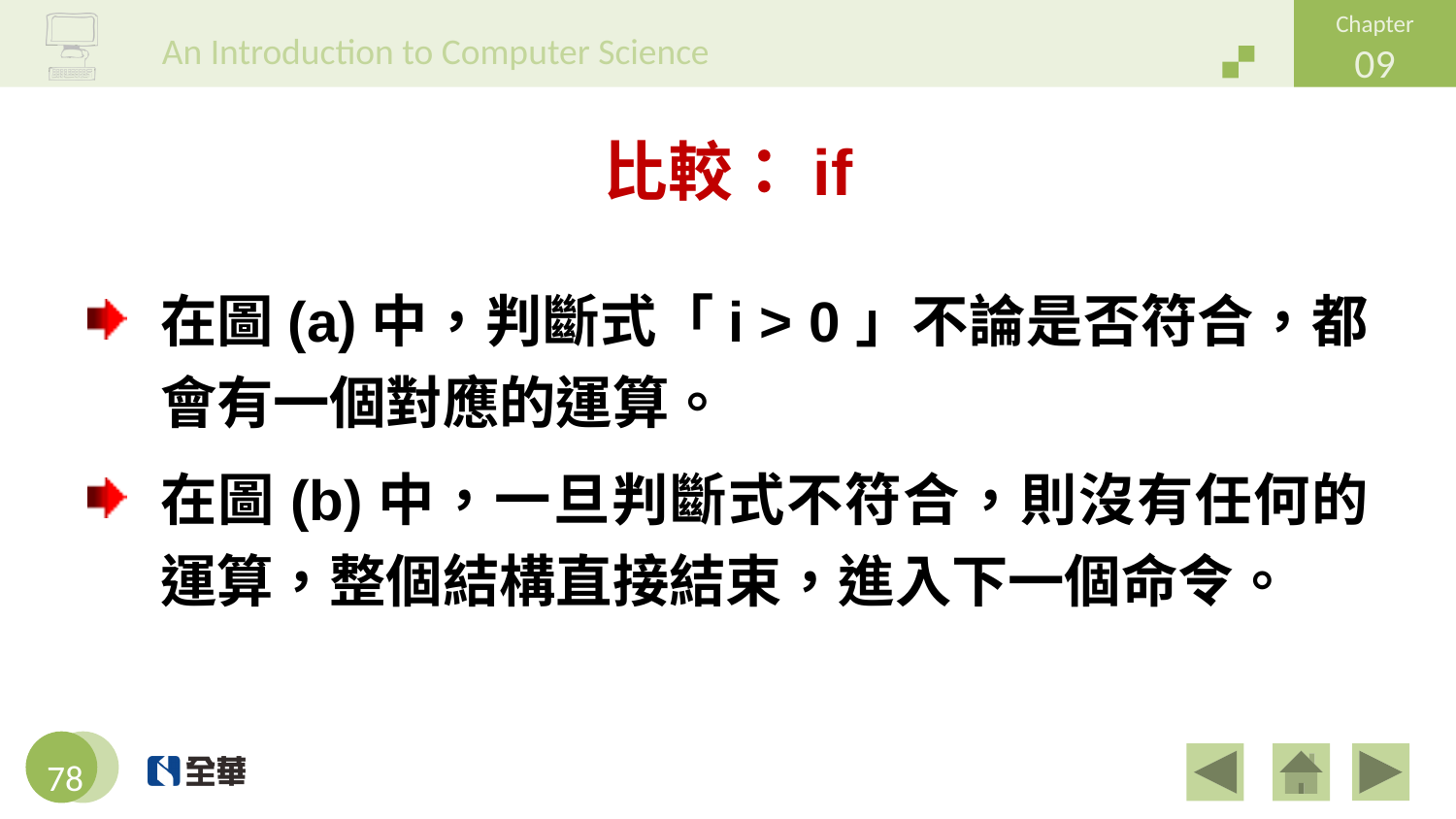

# 比較：if
在圖(a)中，判斷式「i > 0」不論是否符合，都會有一個對應的運算。
在圖(b)中，一旦判斷式不符合，則沒有任何的運算，整個結構直接結束，進入下一個命令。